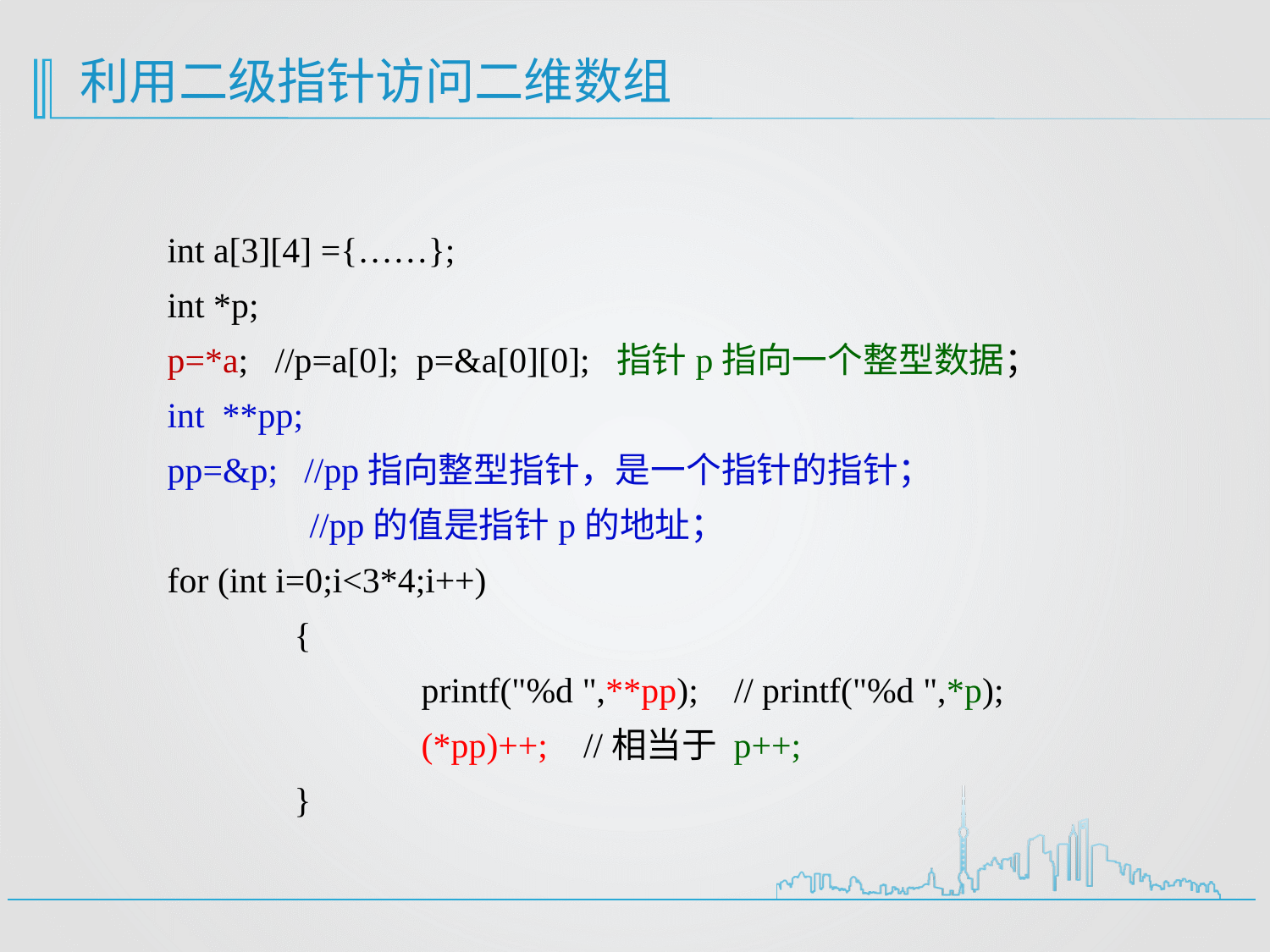

# 利用二级指针访问二维数组

int a[3][4] ={……};
int *p;
p=*a;   //p=a[0];  p=&a[0][0];  指针p指向一个整型数据；
int  **pp;
pp=&p;   //pp指向整型指针，是一个指针的指针；
                //pp的值是指针p的地址；
for (int i=0;i<3*4;i++)
	{
		printf("%d ",**pp);    // printf("%d ",*p);
		(*pp)++;    //相当于 p++;
	}